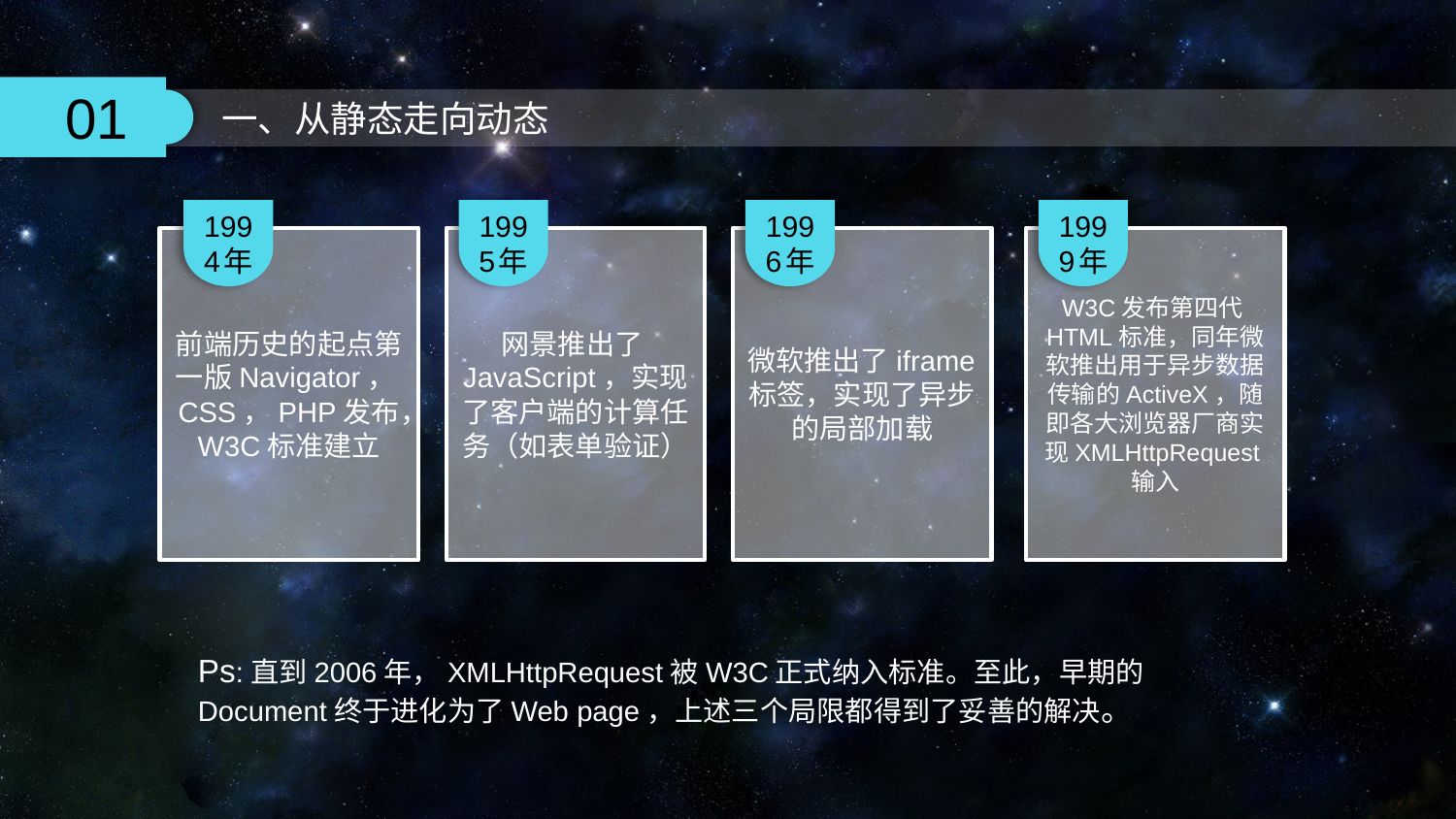

1994年

前端历史的起点第一版Navigator，CSS，PHP发布，W3C标准建立

1995年

网景推出了JavaScript，实现了客户端的计算任务（如表单验证）

1996年
微软推出了iframe标签，实现了异步的局部加载
1999年

W3C发布第四代HTML标准，同年微软推出用于异步数据传输的ActiveX，随即各大浏览器厂商实现XMLHttpRequest输入

Ps:直到2006年，XMLHttpRequest被W3C正式纳入标准。至此，早期的Document终于进化为了Web page，上述三个局限都得到了妥善的解决。